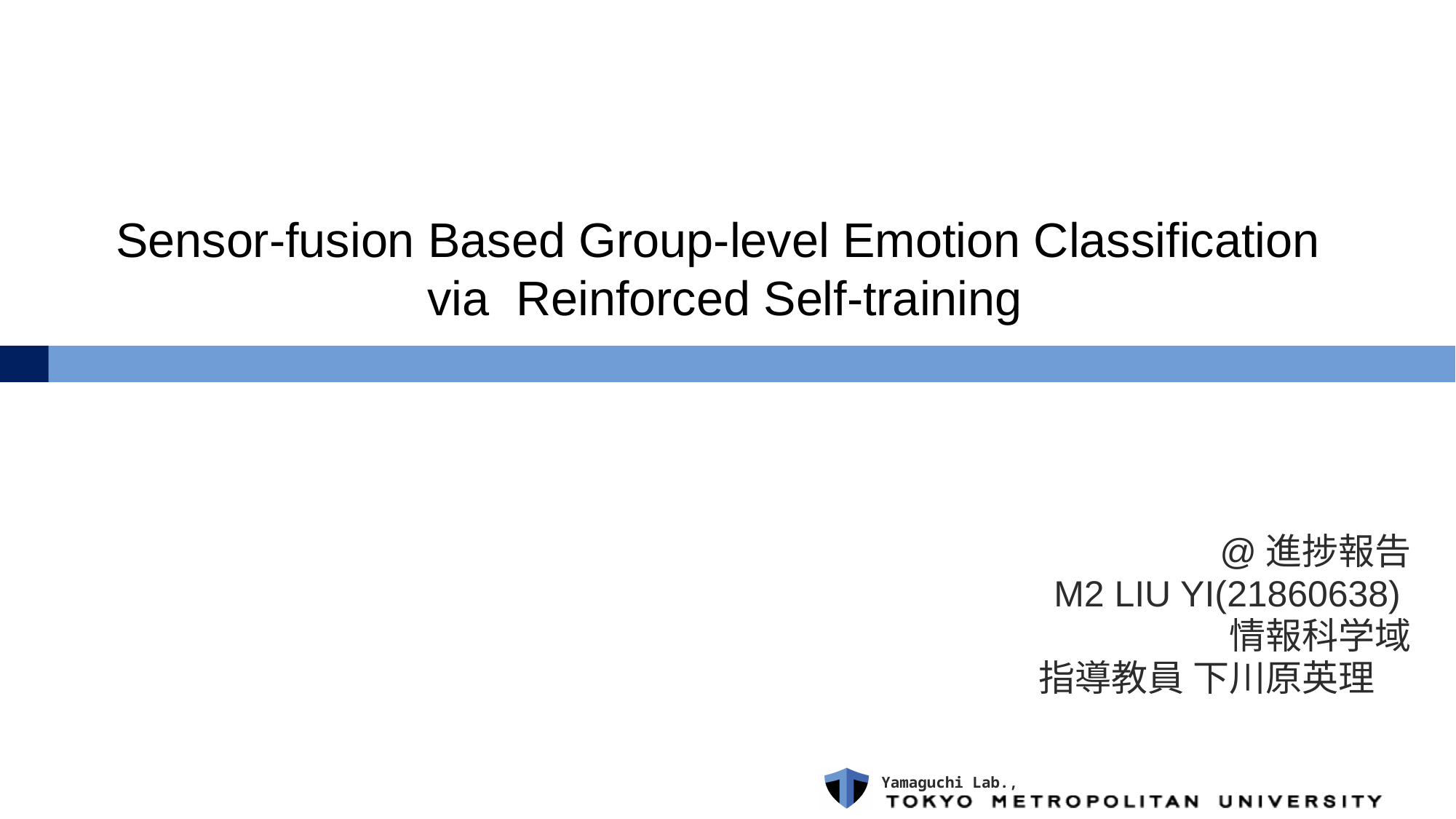

# Sensor-fusion Based Group-level Emotion Classification via  Reinforced Self-training
@進捗報告
M2 LIU YI(21860638)
情報科学域
指導教員 下川原英理
1